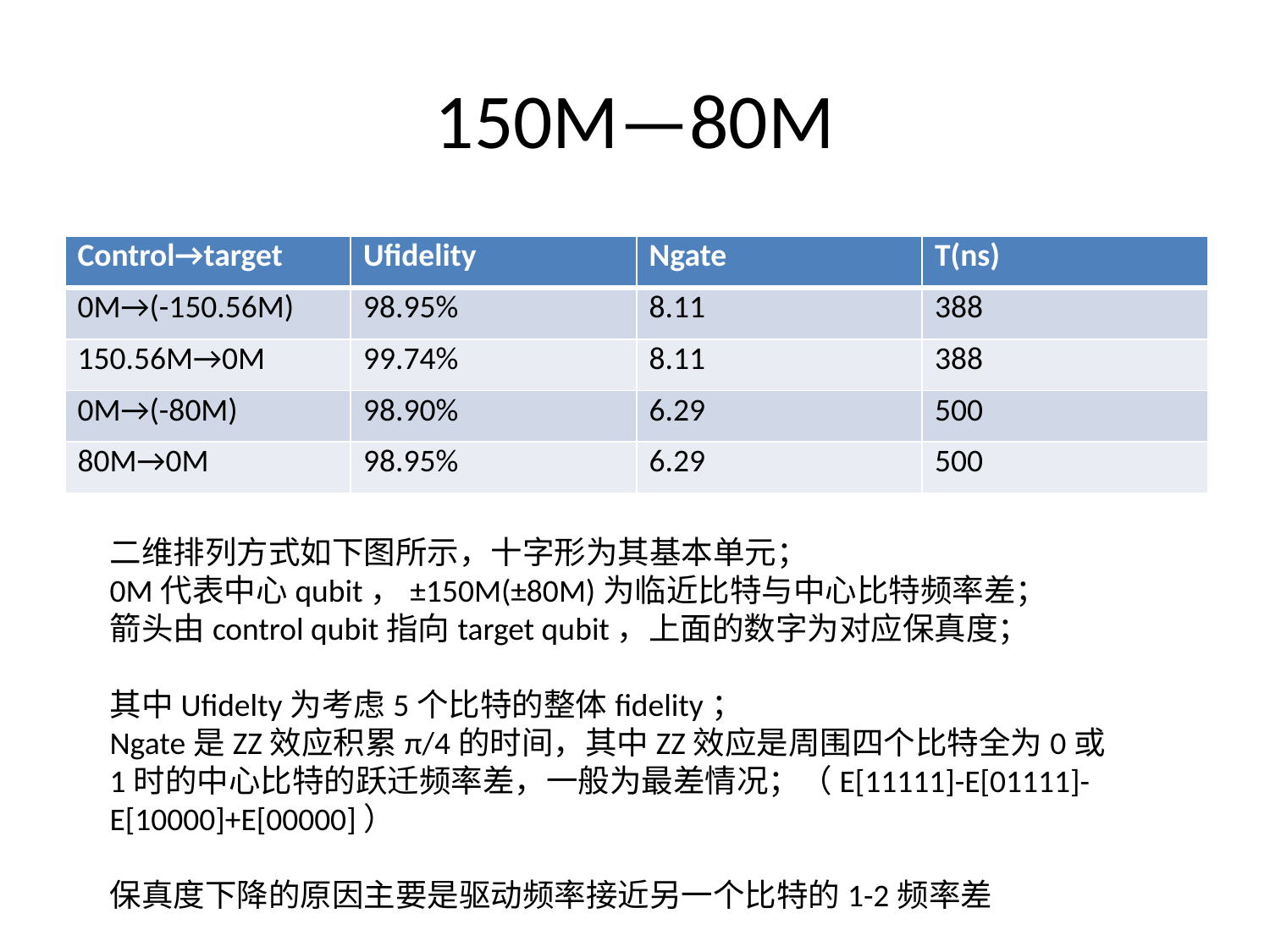

# 150M—80M
| Control→target | Ufidelity | Ngate | T(ns) |
| --- | --- | --- | --- |
| 0M→(-150.56M) | 98.95% | 8.11 | 388 |
| 150.56M→0M | 99.74% | 8.11 | 388 |
| 0M→(-80M) | 98.90% | 6.29 | 500 |
| 80M→0M | 98.95% | 6.29 | 500 |
二维排列方式如下图所示，十字形为其基本单元；
0M代表中心qubit，±150M(±80M)为临近比特与中心比特频率差；
箭头由control qubit指向target qubit，上面的数字为对应保真度；

其中Ufidelty为考虑5个比特的整体fidelity；
Ngate是ZZ效应积累π/4的时间，其中ZZ效应是周围四个比特全为0或1时的中心比特的跃迁频率差，一般为最差情况；（E[11111]-E[01111]-E[10000]+E[00000]）

保真度下降的原因主要是驱动频率接近另一个比特的1-2频率差